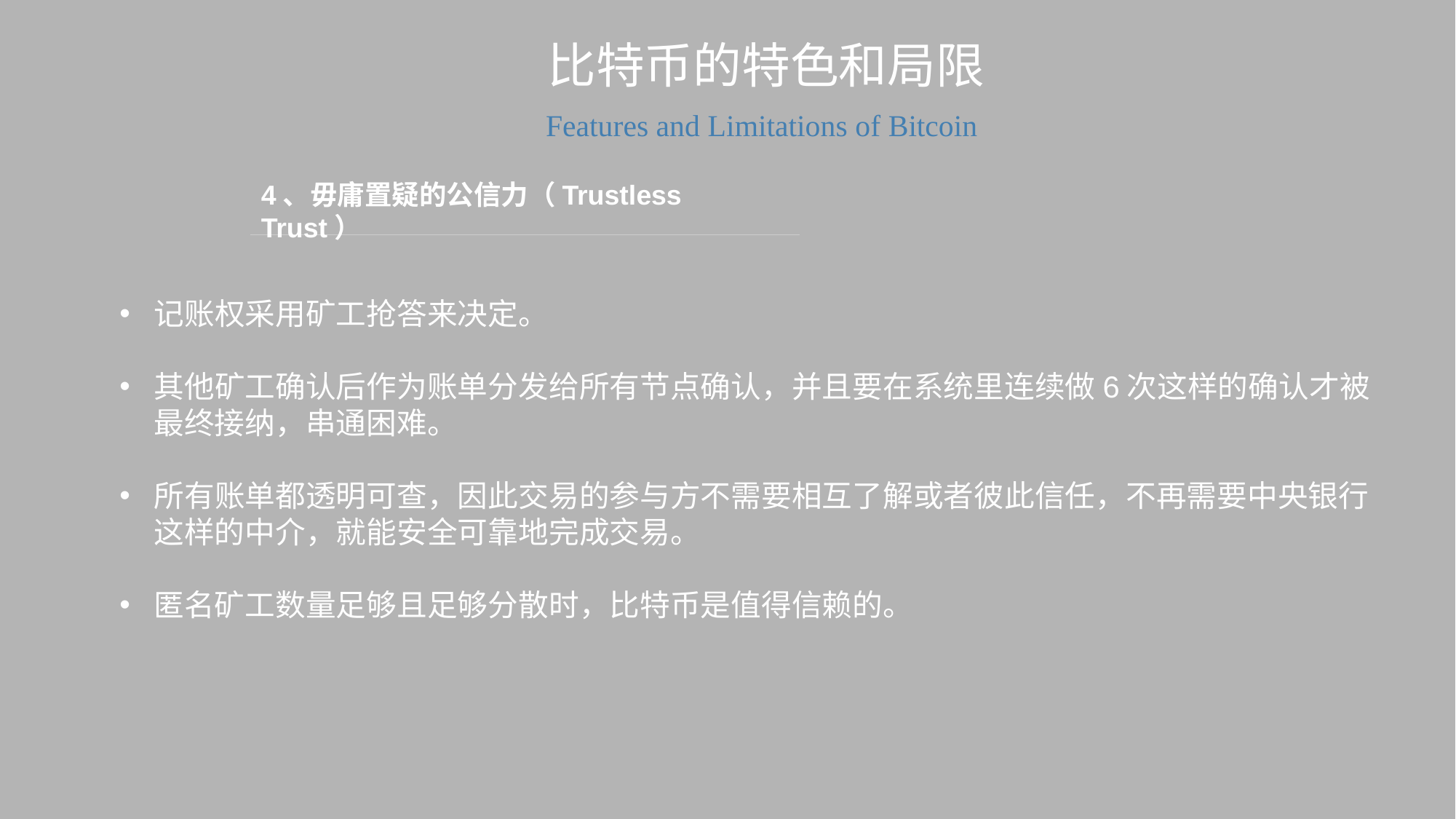

比特币的特色和局限
Features and Limitations of Bitcoin
4、毋庸置疑的公信力（Trustless Trust）
记账权采用矿工抢答来决定。

其他矿工确认后作为账单分发给所有节点确认，并且要在系统里连续做6次这样的确认才被最终接纳，串通困难。

所有账单都透明可查，因此交易的参与方不需要相互了解或者彼此信任，不再需要中央银行这样的中介，就能安全可靠地完成交易。

匿名矿工数量足够且足够分散时，比特币是值得信赖的。